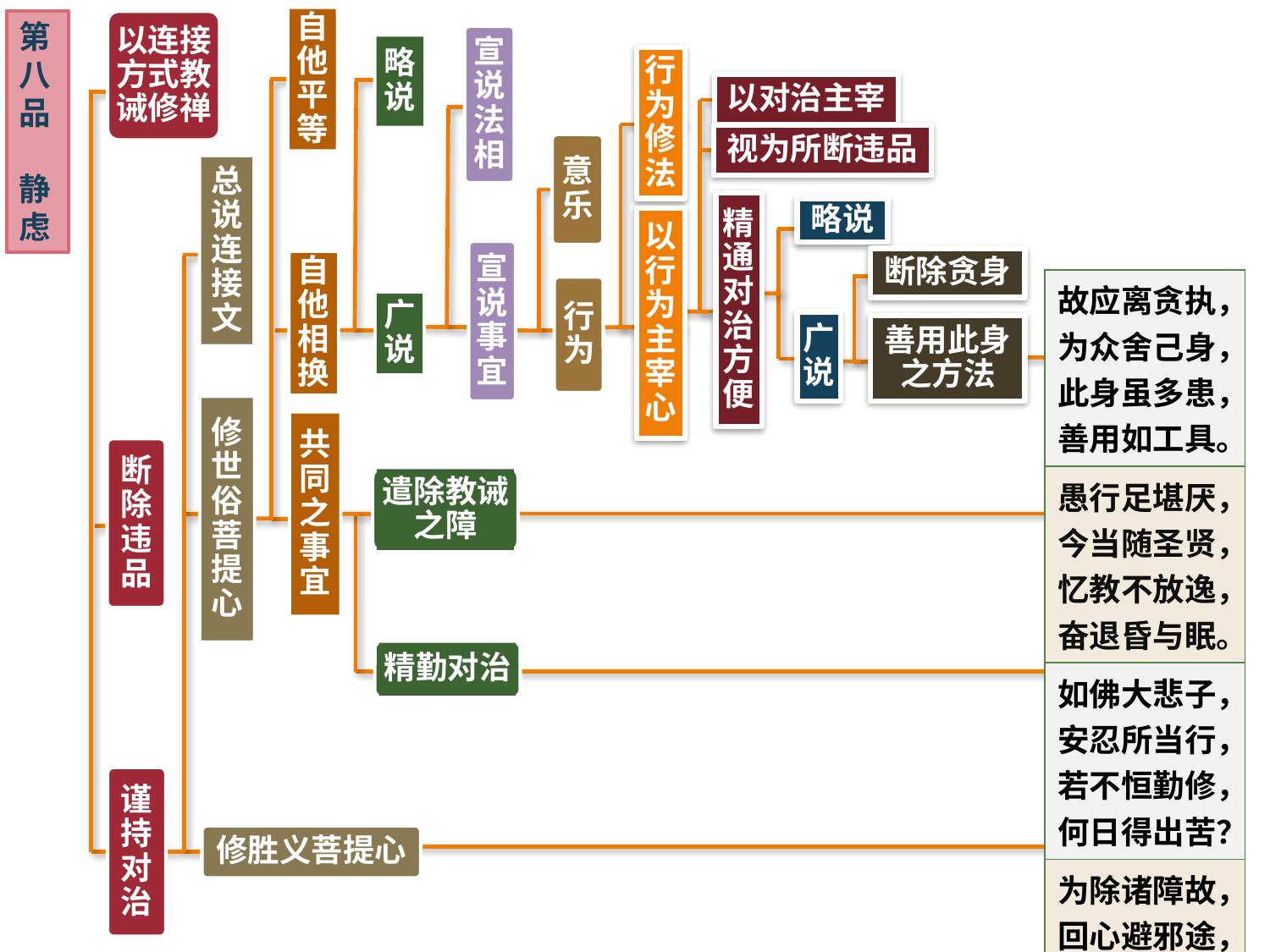

自他平等
第八品

静虑

以连接方式教诫修禅
宣说法相

略说
行为修法
以对治主宰
视为所断违品

意乐

总说连接文
精通对治方便
略说
以行为主宰心
宣说事宜

断除贪身

自他相换
| 故应离贪执，为众舍己身，此身虽多患，善用如工具。 |
| --- |
| 愚行足堪厌，今当随圣贤，忆教不放逸，奋退昏与眠。 |
| 如佛大悲子，安忍所当行，若不恒勤修，何日得出苦？ |
| 为除诸障故，回心避邪途，并于正所缘，恒常修三昧。 |

行为

广说
广说
善用此身之方法

修世俗菩提心

共同之事宜

断除违品

遣除教诫之障

精勤对治

谨持对治

修胜义菩提心